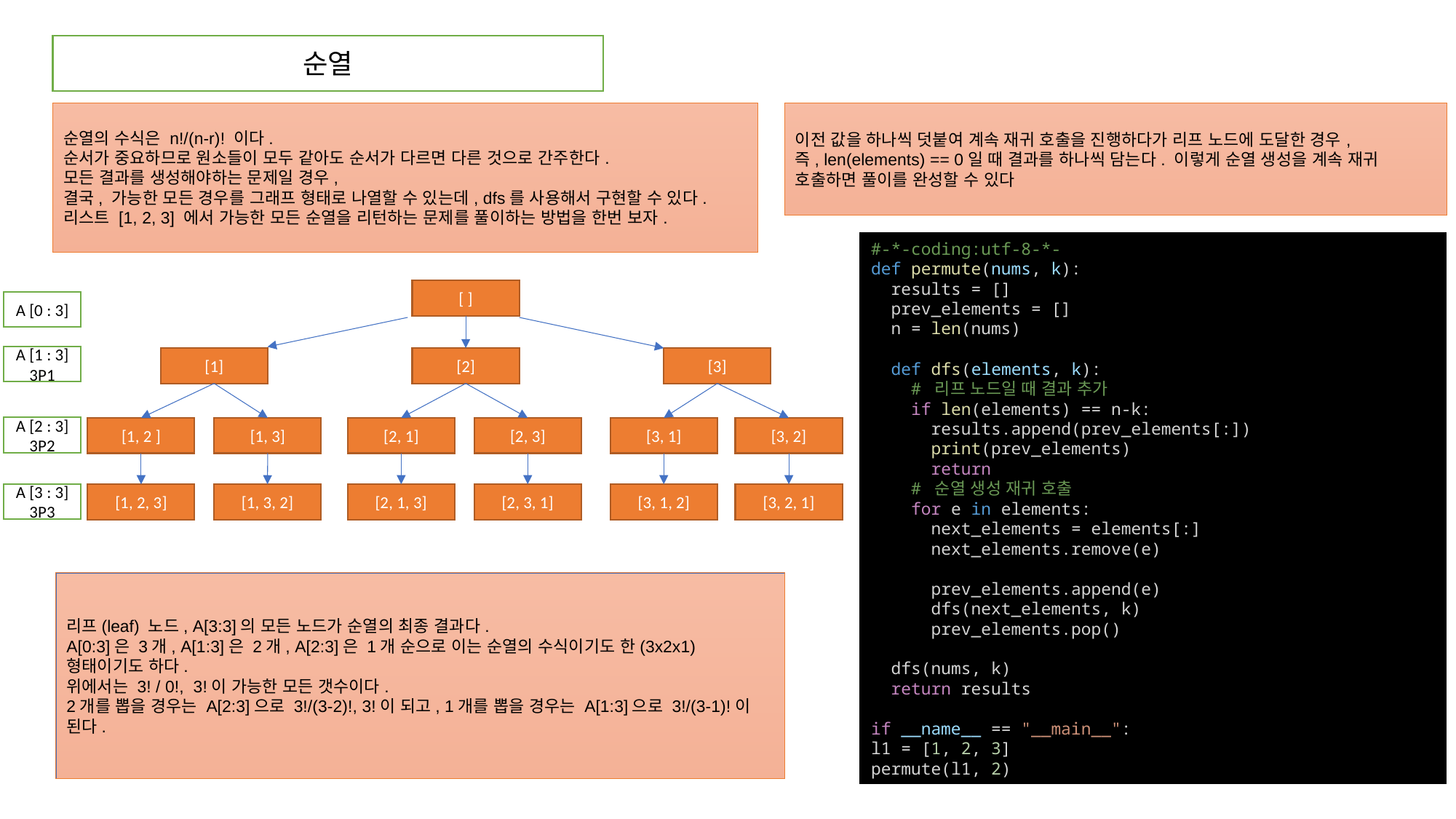

순열
순열의 수식은 n!/(n-r)! 이다.
순서가 중요하므로 원소들이 모두 같아도 순서가 다르면 다른 것으로 간주한다.
모든 결과를 생성해야하는 문제일 경우,
결국, 가능한 모든 경우를 그래프 형태로 나열할 수 있는데, dfs를 사용해서 구현할 수 있다.
리스트 [1, 2, 3] 에서 가능한 모든 순열을 리턴하는 문제를 풀이하는 방법을 한번 보자.
이전 값을 하나씩 덧붙여 계속 재귀 호출을 진행하다가 리프 노드에 도달한 경우,
즉, len(elements) == 0일 때 결과를 하나씩 담는다. 이렇게 순열 생성을 계속 재귀 호출하면 풀이를 완성할 수 있다
#-*-coding:utf-8-*-
def permute(nums, k):
  results = []
  prev_elements = []
  n = len(nums)
  def dfs(elements, k):
    # 리프 노드일 때 결과 추가
    if len(elements) == n-k:
      results.append(prev_elements[:])
      print(prev_elements)
      return
    # 순열 생성 재귀 호출
    for e in elements:
      next_elements = elements[:]
      next_elements.remove(e)
      prev_elements.append(e)
      dfs(next_elements, k)
      prev_elements.pop()

  dfs(nums, k)
  return results
if __name__ == "__main__":
l1 = [1, 2, 3]
permute(l1, 2)
[ ]
A [0 : 3]
A [1 : 3]
3P1
[2]
[3]
[1]
A [2 : 3]
3P2
[1, 2 ]
[1, 3]
[2, 1]
[2, 3]
[3, 1]
[3, 2]
A [3 : 3]
3P3
[3, 1, 2]
[3, 2, 1]
[1, 2, 3]
[1, 3, 2]
[2, 1, 3]
[2, 3, 1]
리프(leaf) 노드, A[3:3]의 모든 노드가 순열의 최종 결과다.
A[0:3]은 3개, A[1:3]은 2개, A[2:3]은 1개 순으로 이는 순열의 수식이기도 한(3x2x1) 형태이기도 하다.
위에서는 3! / 0!,  3!이 가능한 모든 갯수이다.
2개를 뽑을 경우는 A[2:3]으로 3!/(3-2)!, 3!이 되고, 1개를 뽑을 경우는 A[1:3]으로 3!/(3-1)!이 된다.